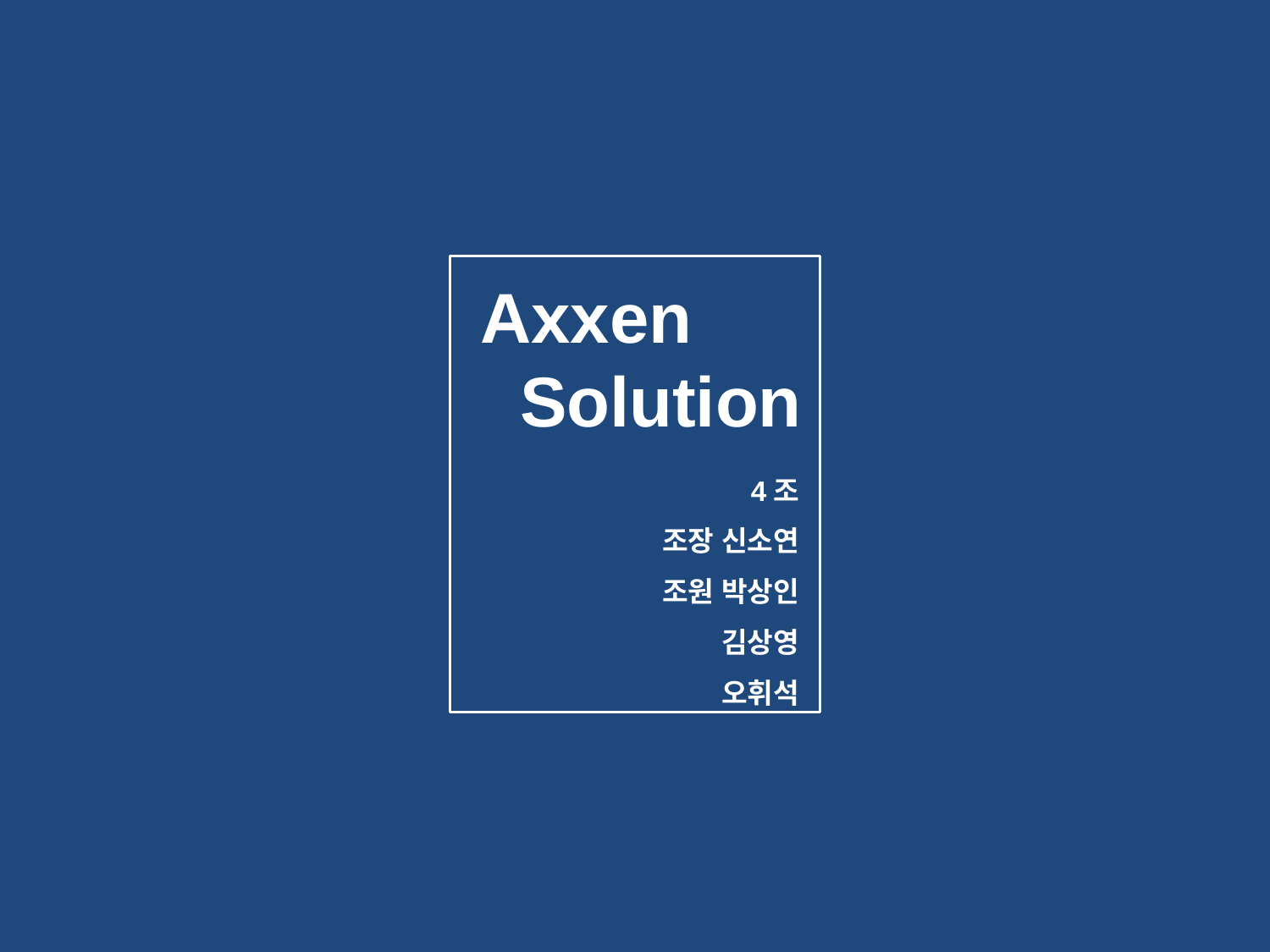

Axxen
  Solution
4조
조장 신소연
조원 박상인
김상영
오휘석